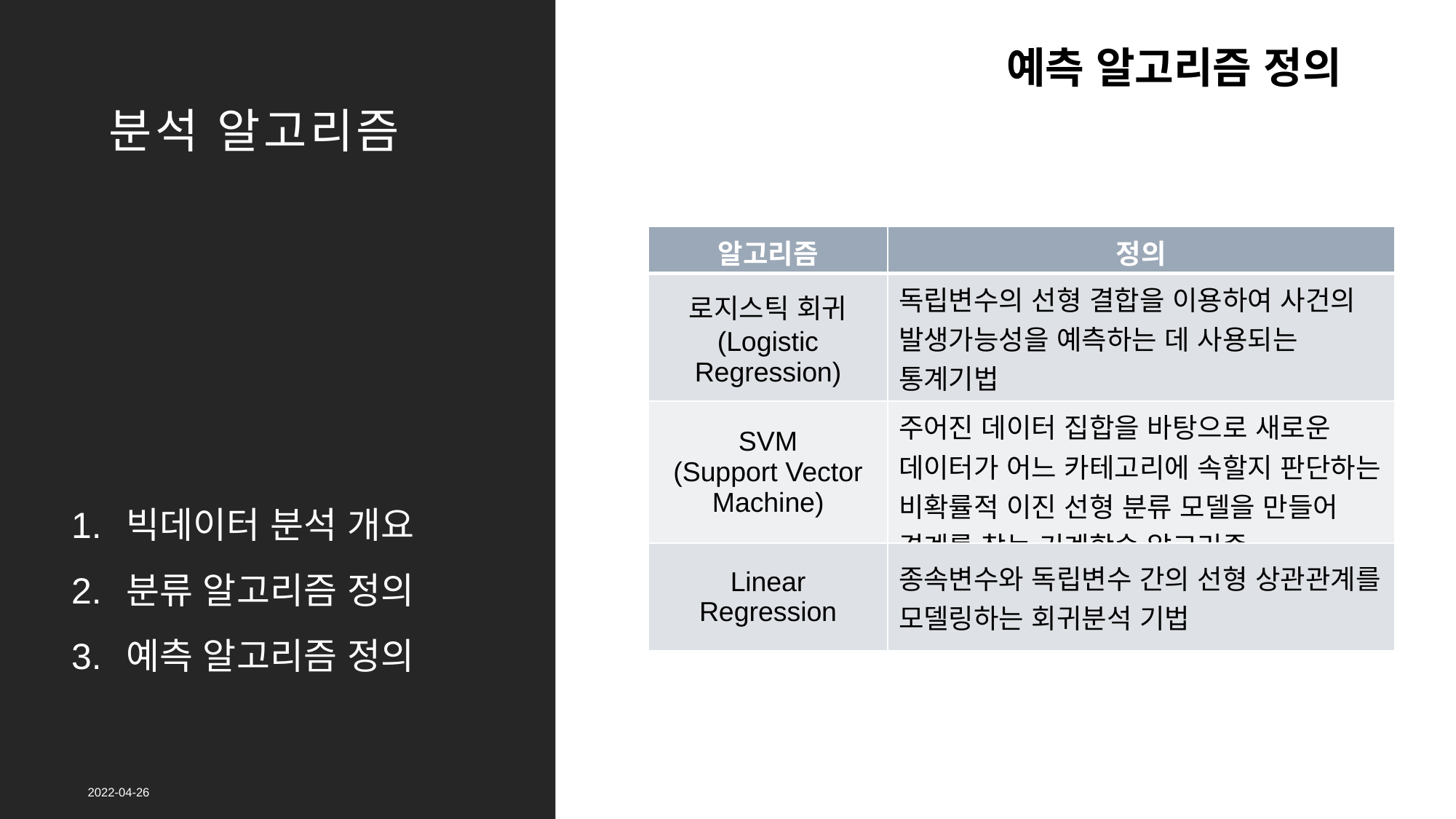

예측 알고리즘 정의
분석 알고리즘
| 알고리즘 | 정의 |
| --- | --- |
| 로지스틱 회귀 (Logistic Regression) | 독립변수의 선형 결합을 이용하여 사건의 발생가능성을 예측하는 데 사용되는 통계기법 |
| SVM (Support Vector Machine) | 주어진 데이터 집합을 바탕으로 새로운 데이터가 어느 카테고리에 속할지 판단하는 비확률적 이진 선형 분류 모델을 만들어 경계를 찾는 기계학습 알고리즘 |
| Linear Regression | 종속변수와 독립변수 간의 선형 상관관계를 모델링하는 회귀분석 기법 |
빅데이터 분석 개요
분류 알고리즘 정의
예측 알고리즘 정의
2022-04-26